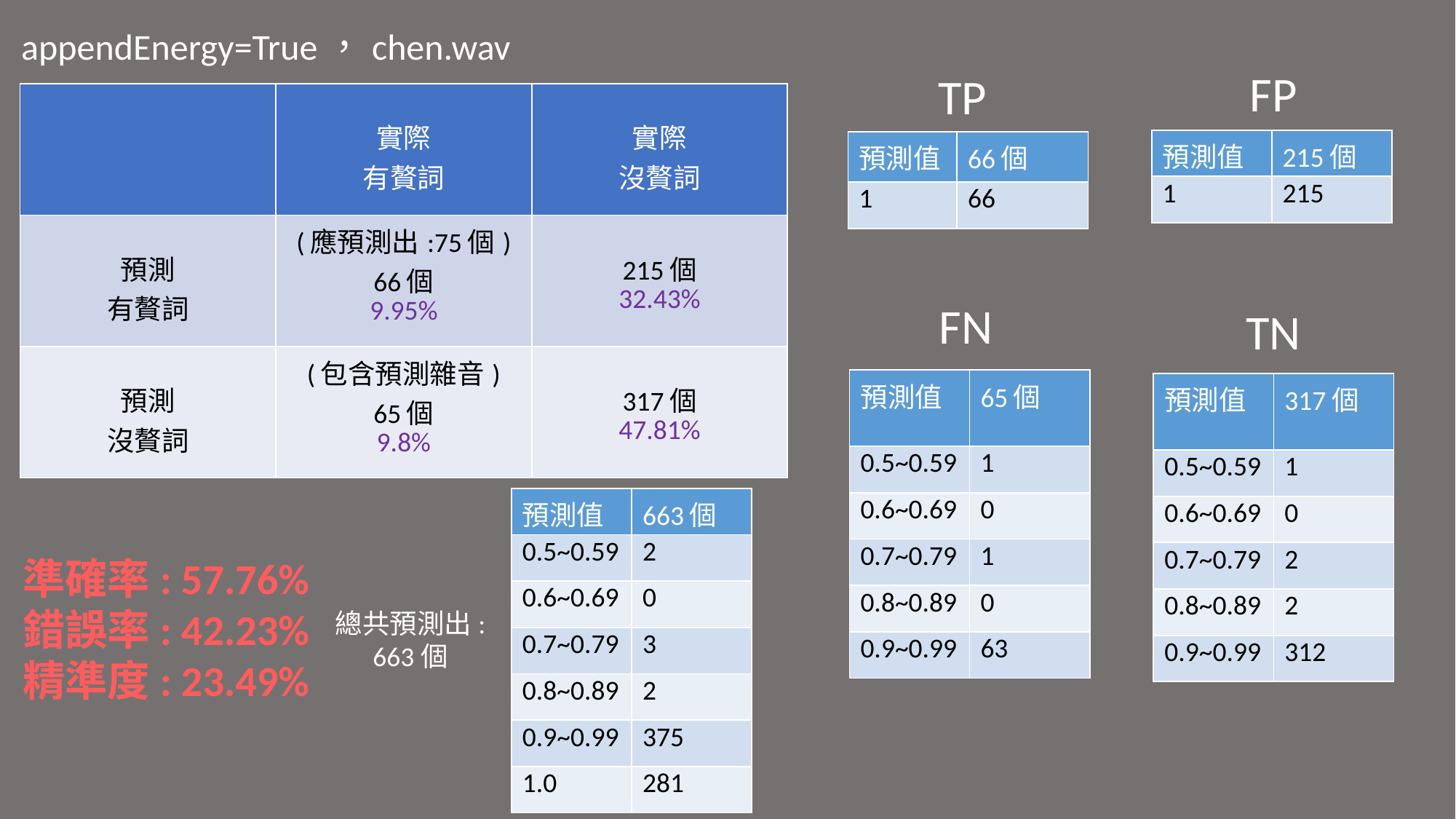

appendEnergy=True，chen.wav
#
FP
TP
|  | 實際 有贅詞 | 實際 沒贅詞 |
| --- | --- | --- |
| 預測 有贅詞 | (應預測出:75個) 66個 9.95% | 215個 32.43% |
| 預測 沒贅詞 | (包含預測雜音) 65個 9.8% | 317個 47.81% |
| 預測值 | 215個 |
| --- | --- |
| 1 | 215 |
| 預測值 | 66個 |
| --- | --- |
| 1 | 66 |

FN
TN
| 預測值 | 65個 |
| --- | --- |
| 0.5~0.59 | 1 |
| 0.6~0.69 | 0 |
| 0.7~0.79 | 1 |
| 0.8~0.89 | 0 |
| 0.9~0.99 | 63 |
| 預測值 | 317個 |
| --- | --- |
| 0.5~0.59 | 1 |
| 0.6~0.69 | 0 |
| 0.7~0.79 | 2 |
| 0.8~0.89 | 2 |
| 0.9~0.99 | 312 |
| 預測值 | 663個 |
| --- | --- |
| 0.5~0.59 | 2 |
| 0.6~0.69 | 0 |
| 0.7~0.79 | 3 |
| 0.8~0.89 | 2 |
| 0.9~0.99 | 375 |
| 1.0 | 281 |
準確率: 57.76%
錯誤率: 42.23%
精準度: 23.49%
總共預測出:
663個